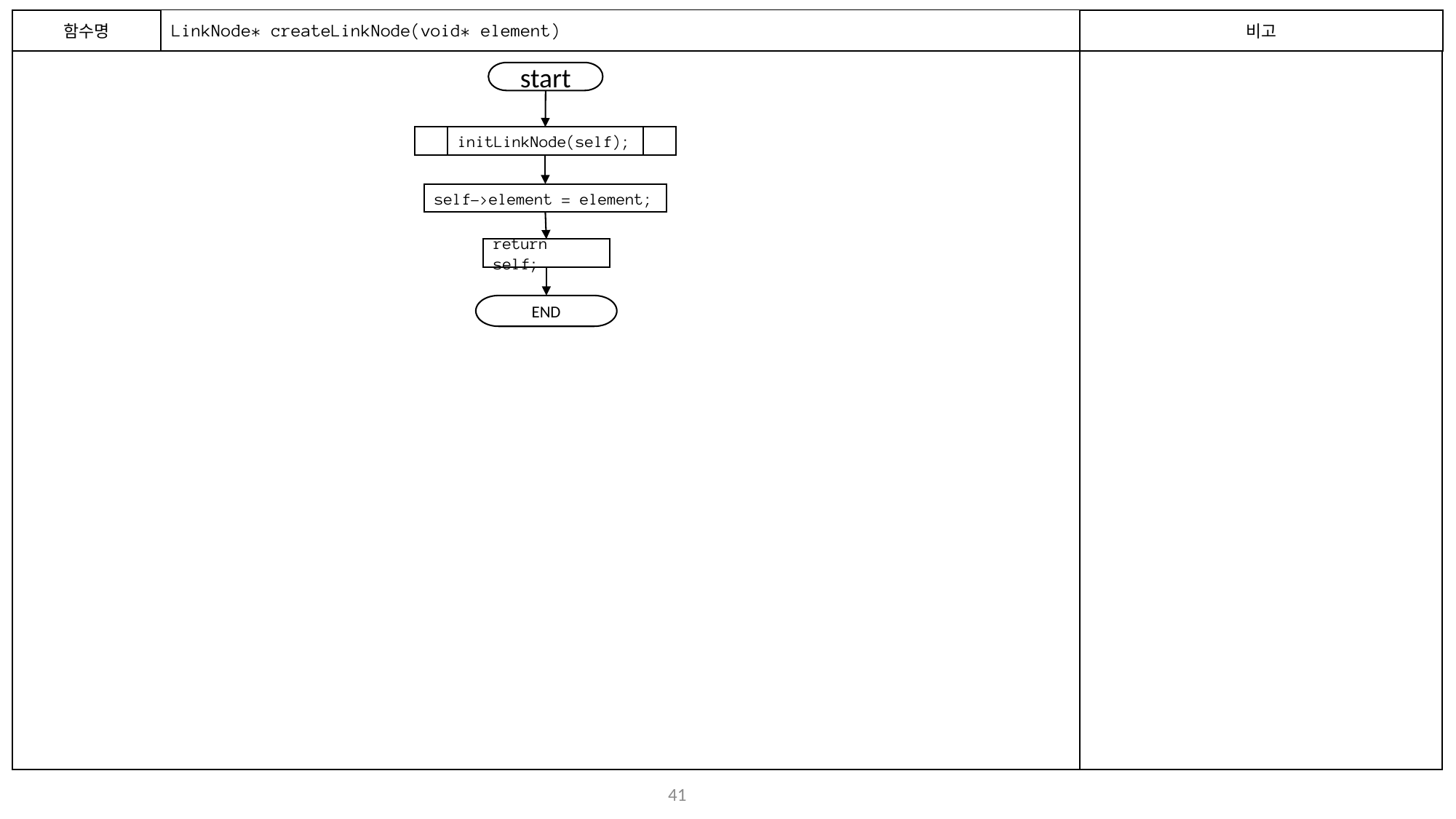

함수명
# LinkNode* createLinkNode(void* element)
비고

start
initLinkNode(self);
self->element = element;
return self;
END
41